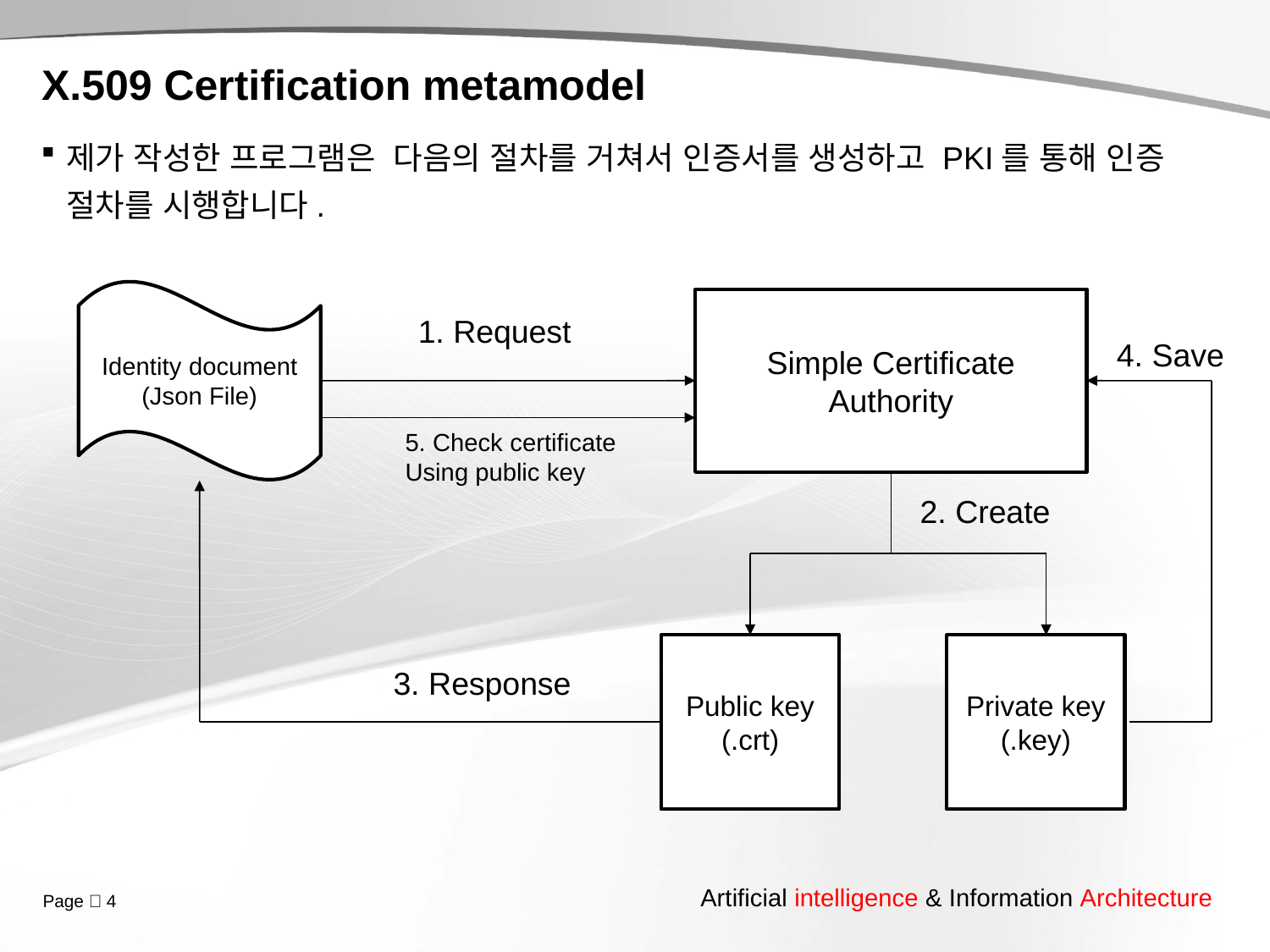

# X.509 Certification metamodel
제가 작성한 프로그램은  다음의 절차를 거쳐서 인증서를 생성하고 PKI를 통해 인증 절차를 시행합니다.
Identity document
(Json File)
Simple Certificate Authority
1. Request
4. Save
5. Check certificate
Using public key
2. Create
Public key
(.crt)
Private key
(.key)
3. Response